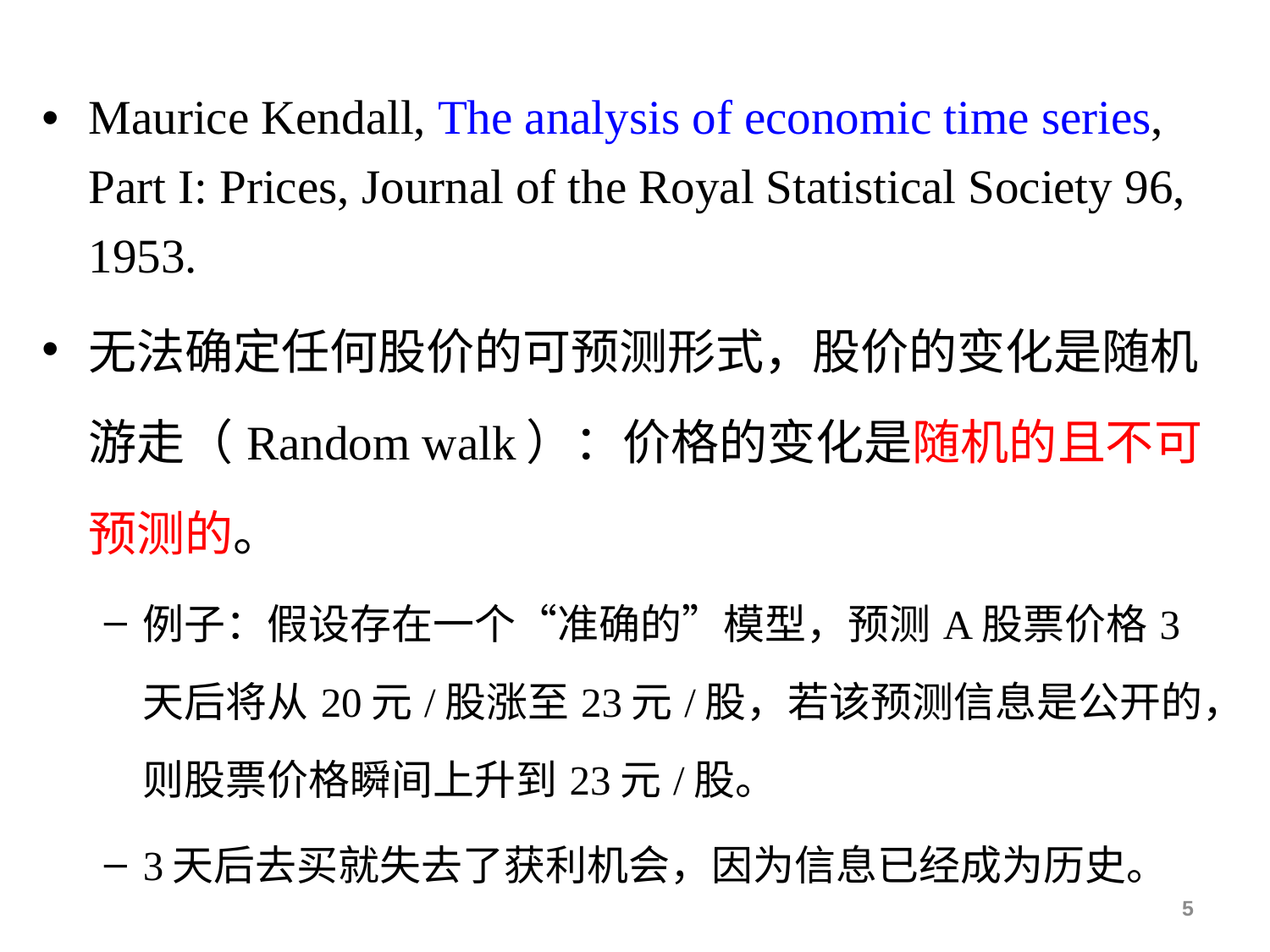

Maurice Kendall, The analysis of economic time series, Part I: Prices, Journal of the Royal Statistical Society 96, 1953.
无法确定任何股价的可预测形式，股价的变化是随机游走（Random walk）：价格的变化是随机的且不可预测的。
例子：假设存在一个“准确的”模型，预测A股票价格3天后将从20元/股涨至23元/股，若该预测信息是公开的，则股票价格瞬间上升到23元/股。
3天后去买就失去了获利机会，因为信息已经成为历史。
5